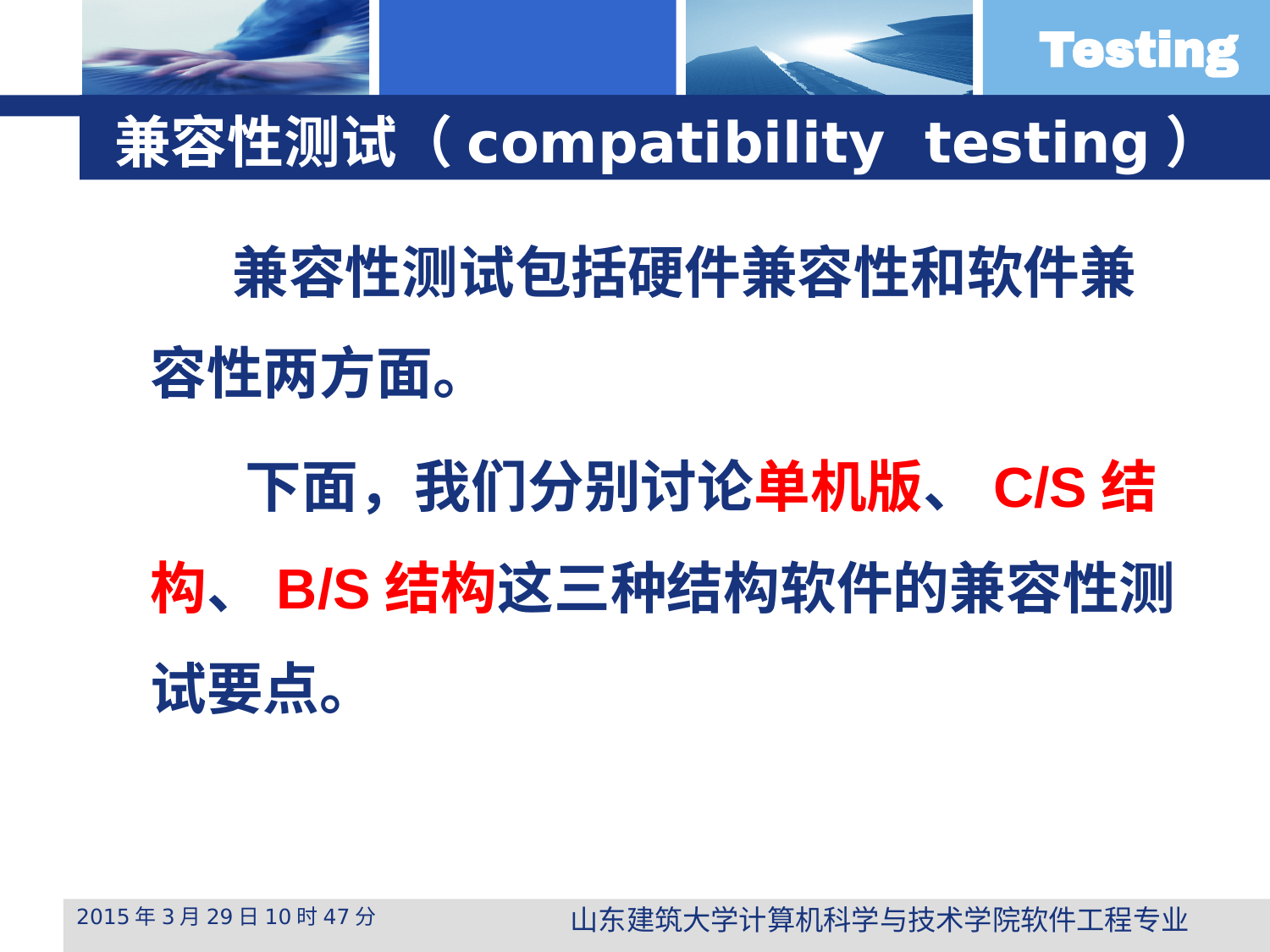

# 兼容性测试（compatibility  testing）
         兼容性测试包括硬件兼容性和软件兼容性两方面。
          下面，我们分别讨论单机版、C/S结构、B/S结构这三种结构软件的兼容性测试要点。
山东建筑大学计算机科学与技术学院软件工程专业
2015年3月29日10时47分